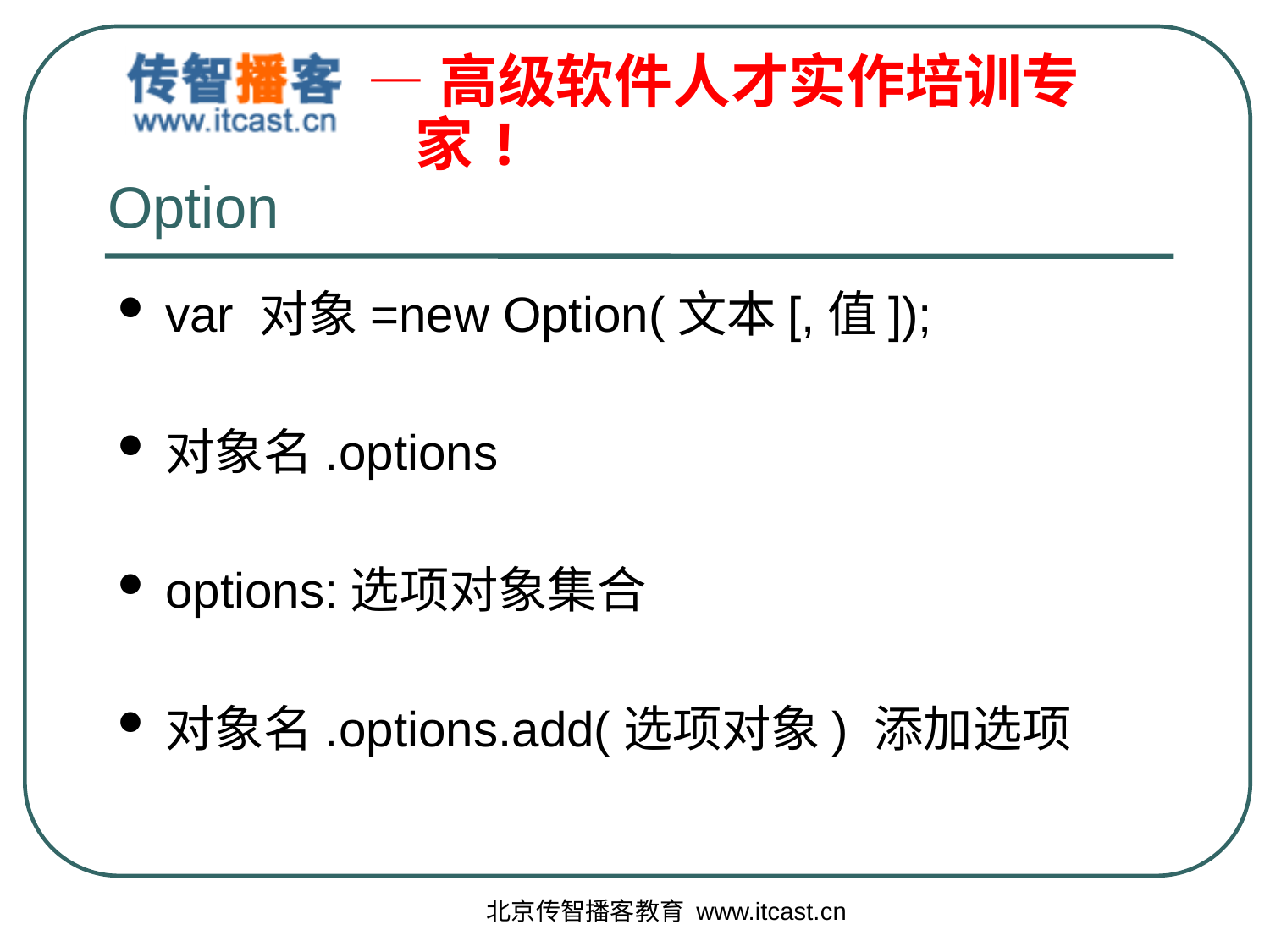

# Option
var 对象=new Option(文本[,值]);

对象名.options

options:选项对象集合

对象名.options.add(选项对象) 添加选项
北京传智播客教育 www.itcast.cn